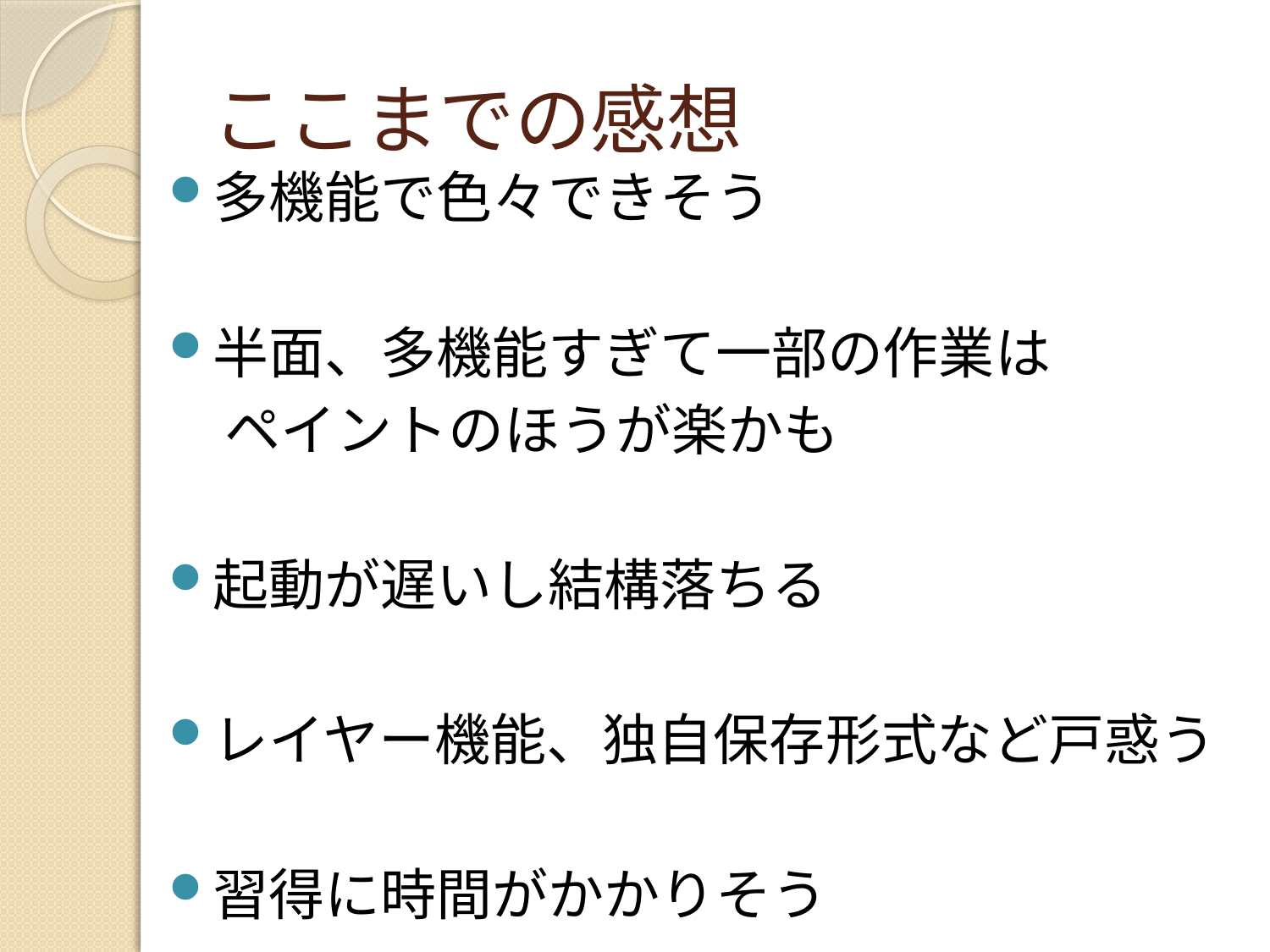

# ここまでの感想
多機能で色々できそう

半面、多機能すぎて一部の作業は
　ペイントのほうが楽かも

起動が遅いし結構落ちる

レイヤー機能、独自保存形式など戸惑う

習得に時間がかかりそう